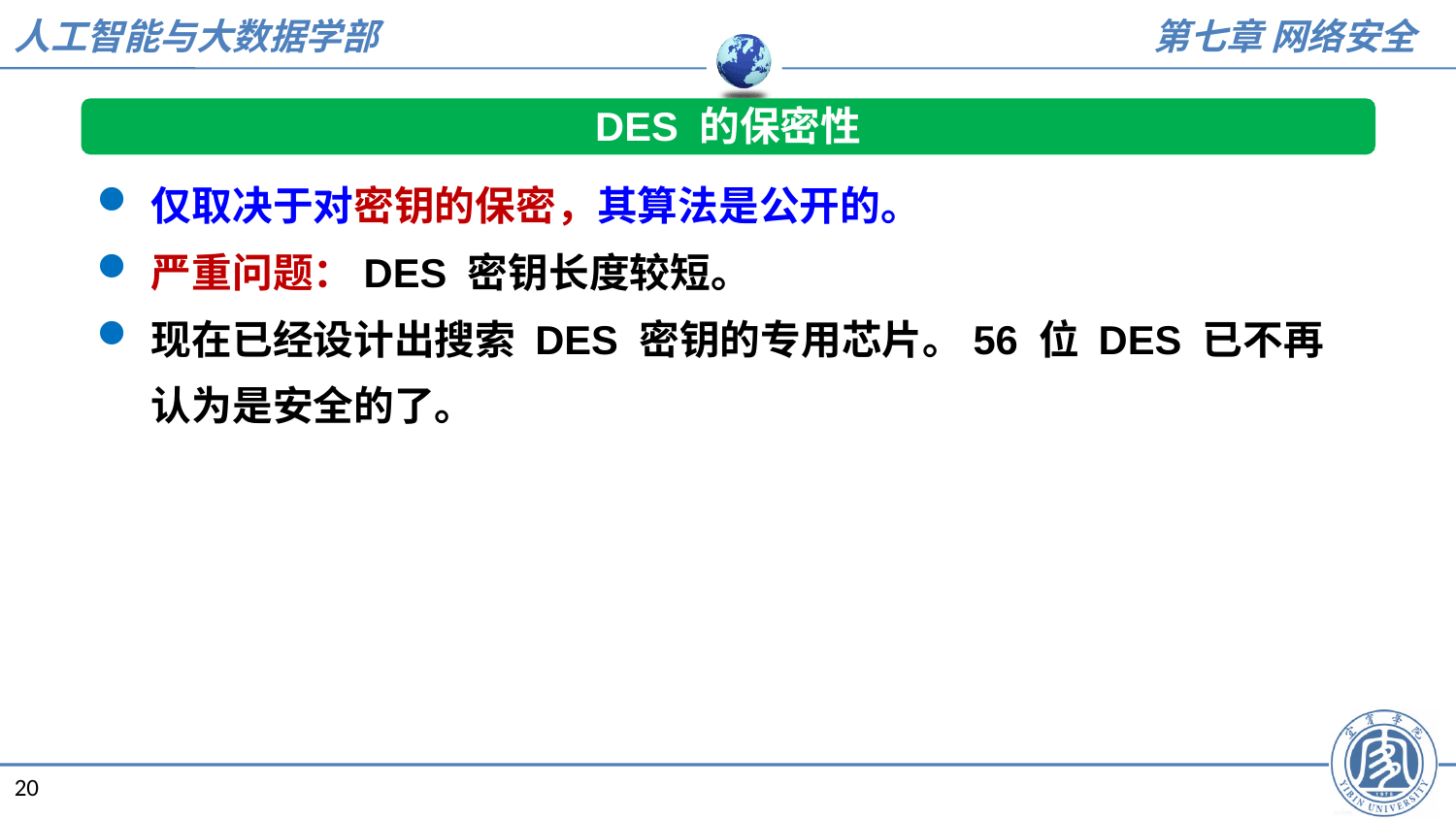

DES 的保密性

仅取决于对密钥的保密，其算法是公开的。
严重问题：DES 密钥长度较短。
现在已经设计出搜索 DES 密钥的专用芯片。56 位 DES 已不再认为是安全的了。
20